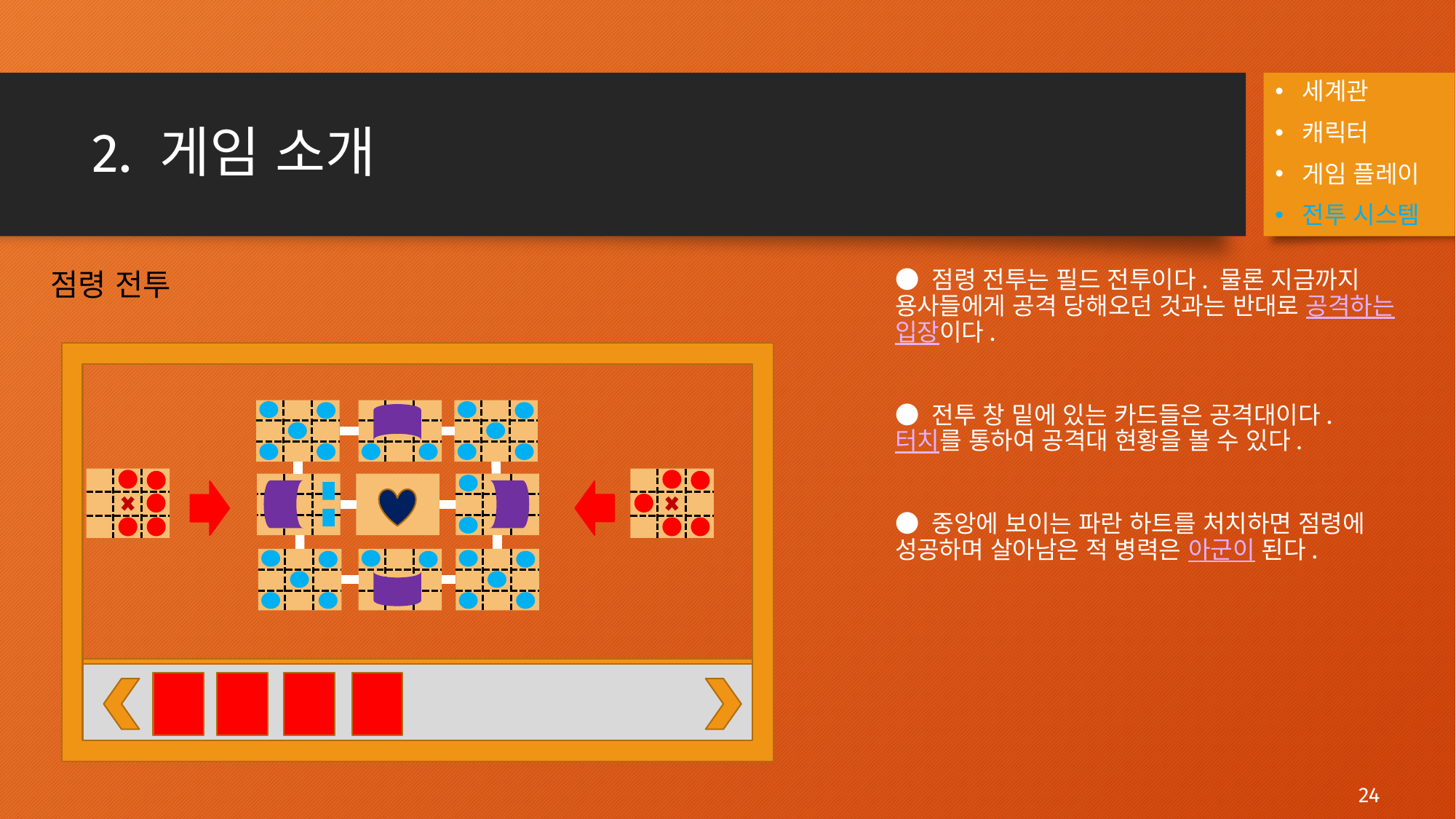

세계관
캐릭터
게임 플레이
전투 시스템
# 2. 게임 소개
● 점령 전투는 필드 전투이다. 물론 지금까지 용사들에게 공격 당해오던 것과는 반대로 공격하는 입장이다.

● 전투 창 밑에 있는 카드들은 공격대이다. 터치를 통하여 공격대 현황을 볼 수 있다.

● 중앙에 보이는 파란 하트를 처치하면 점령에 성공하며 살아남은 적 병력은 아군이 된다.
점령 전투

24